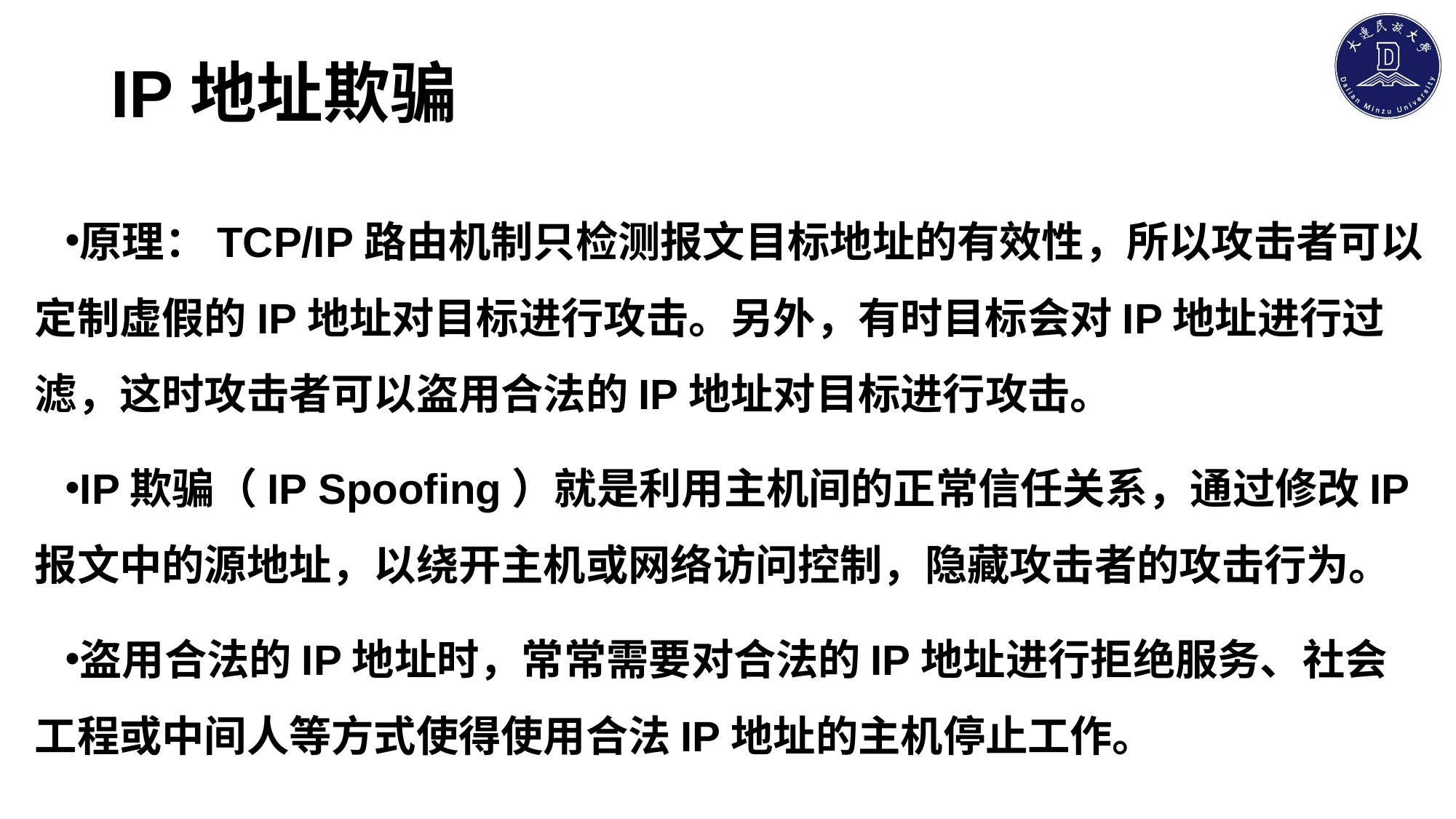

# IP地址欺骗
原理：TCP/IP路由机制只检测报文目标地址的有效性，所以攻击者可以定制虚假的IP地址对目标进行攻击。另外，有时目标会对IP地址进行过滤，这时攻击者可以盗用合法的IP地址对目标进行攻击。
IP欺骗（IP Spoofing）就是利用主机间的正常信任关系，通过修改IP报文中的源地址，以绕开主机或网络访问控制，隐藏攻击者的攻击行为。
盗用合法的IP地址时，常常需要对合法的IP地址进行拒绝服务、社会工程或中间人等方式使得使用合法IP地址的主机停止工作。